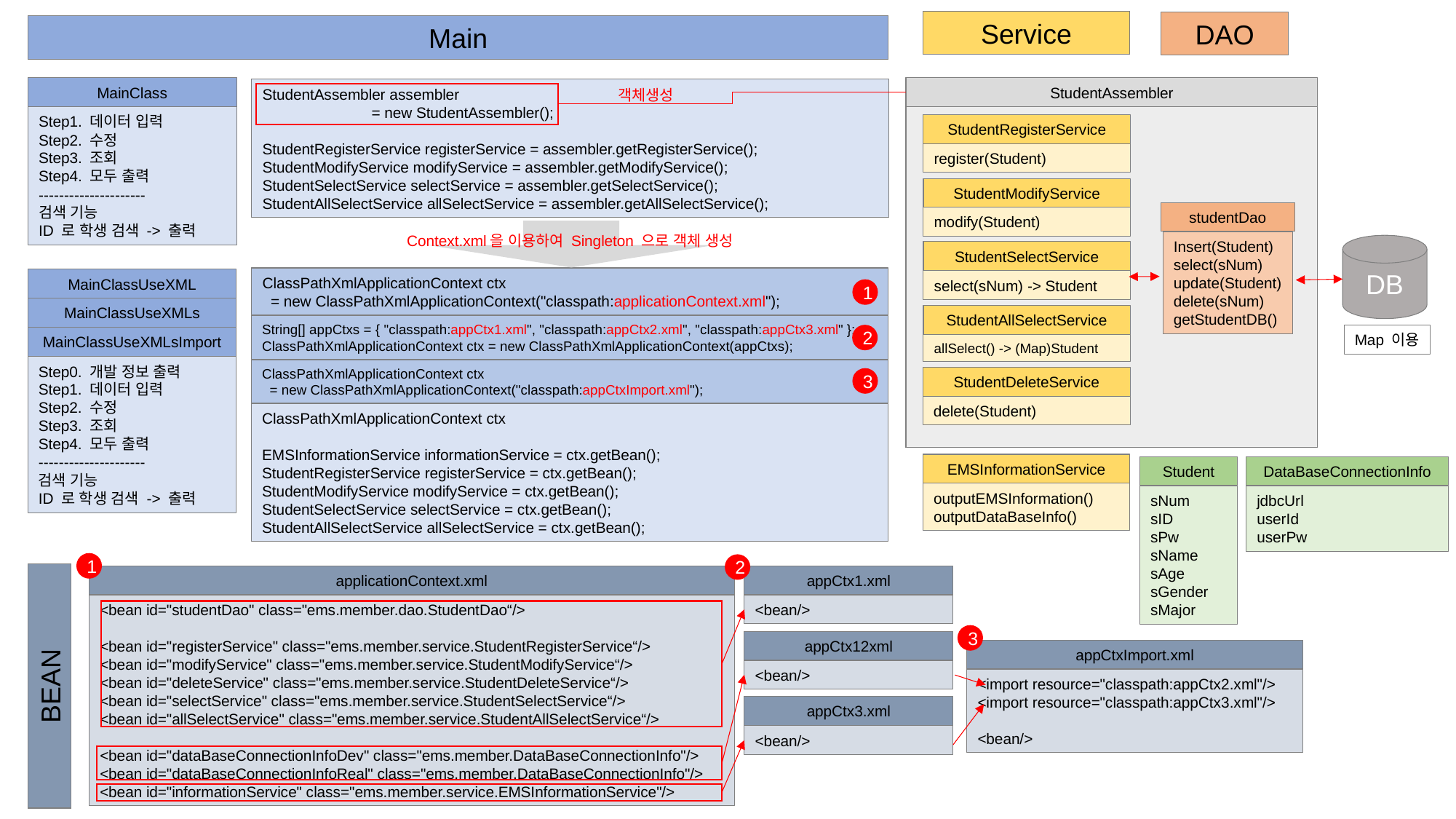

Service
DAO
Main
StudentAssembler

MainClass
Step1. 데이터 입력
Step2. 수정
Step3. 조회
Step4. 모두 출력
---------------------
검색 기능
ID 로 학생 검색 -> 출력
StudentAssembler assembler
	= new StudentAssembler();

StudentRegisterService registerService = assembler.getRegisterService();
StudentModifyService modifyService = assembler.getModifyService();
StudentSelectService selectService = assembler.getSelectService();
StudentAllSelectService allSelectService = assembler.getAllSelectService();
객체생성

StudentRegisterService
register(Student)
StudentModifyService
modify(Student)
StudentSelectService
select(sNum) -> Student
StudentAllSelectService
allSelect() -> (Map)Student
StudentDeleteService
delete(Student)
studentDao
Insert(Student)
select(sNum)
update(Student)
delete(sNum)
getStudentDB()

Context.xml을 이용하여 Singleton 으로 객체 생성
DB
ClassPathXmlApplicationContext ctx
  = new ClassPathXmlApplicationContext("classpath:applicationContext.xml");
MainClassUseXML
MainClassUseXMLs
MainClassUseXMLsImport
Step0. 개발 정보 출력
Step1. 데이터 입력
Step2. 수정
Step3. 조회
Step4. 모두 출력
---------------------
검색 기능
ID 로 학생 검색 -> 출력
1
String[] appCtxs = { "classpath:appCtx1.xml", "classpath:appCtx2.xml", "classpath:appCtx3.xml" };
ClassPathXmlApplicationContext ctx = new ClassPathXmlApplicationContext(appCtxs);
Map 이용
2
ClassPathXmlApplicationContext ctx
  = new ClassPathXmlApplicationContext("classpath:appCtxImport.xml");
3
ClassPathXmlApplicationContext ctx

EMSInformationService informationService = ctx.getBean();
StudentRegisterService registerService = ctx.getBean();
StudentModifyService modifyService = ctx.getBean();
StudentSelectService selectService = ctx.getBean();
StudentAllSelectService allSelectService = ctx.getBean();
EMSInformationService
outputEMSInformation()
outputDataBaseInfo()
Student
sNum
sID
sPw
sName
sAge
sGender
sMajor
DataBaseConnectionInfo
jdbcUrl
userId
userPw
1
2
applicationContext.xml
<bean id="studentDao" class="ems.member.dao.StudentDao“/>
<bean id="registerService" class="ems.member.service.StudentRegisterService“/>
<bean id="modifyService" class="ems.member.service.StudentModifyService“/>
<bean id="deleteService" class="ems.member.service.StudentDeleteService“/>
<bean id="selectService" class="ems.member.service.StudentSelectService“/>
<bean id="allSelectService" class="ems.member.service.StudentAllSelectService“/>
<bean id="dataBaseConnectionInfoDev" class="ems.member.DataBaseConnectionInfo"/>
<bean id="dataBaseConnectionInfoReal" class="ems.member.DataBaseConnectionInfo"/>
<bean id="informationService" class="ems.member.service.EMSInformationService"/>
appCtx1.xml
<bean/>
appCtx12xml
<bean/>
appCtx3.xml
<bean/>

3
appCtxImport.xml
<import resource="classpath:appCtx2.xml"/>
<import resource="classpath:appCtx3.xml"/>

<bean/>
BEAN